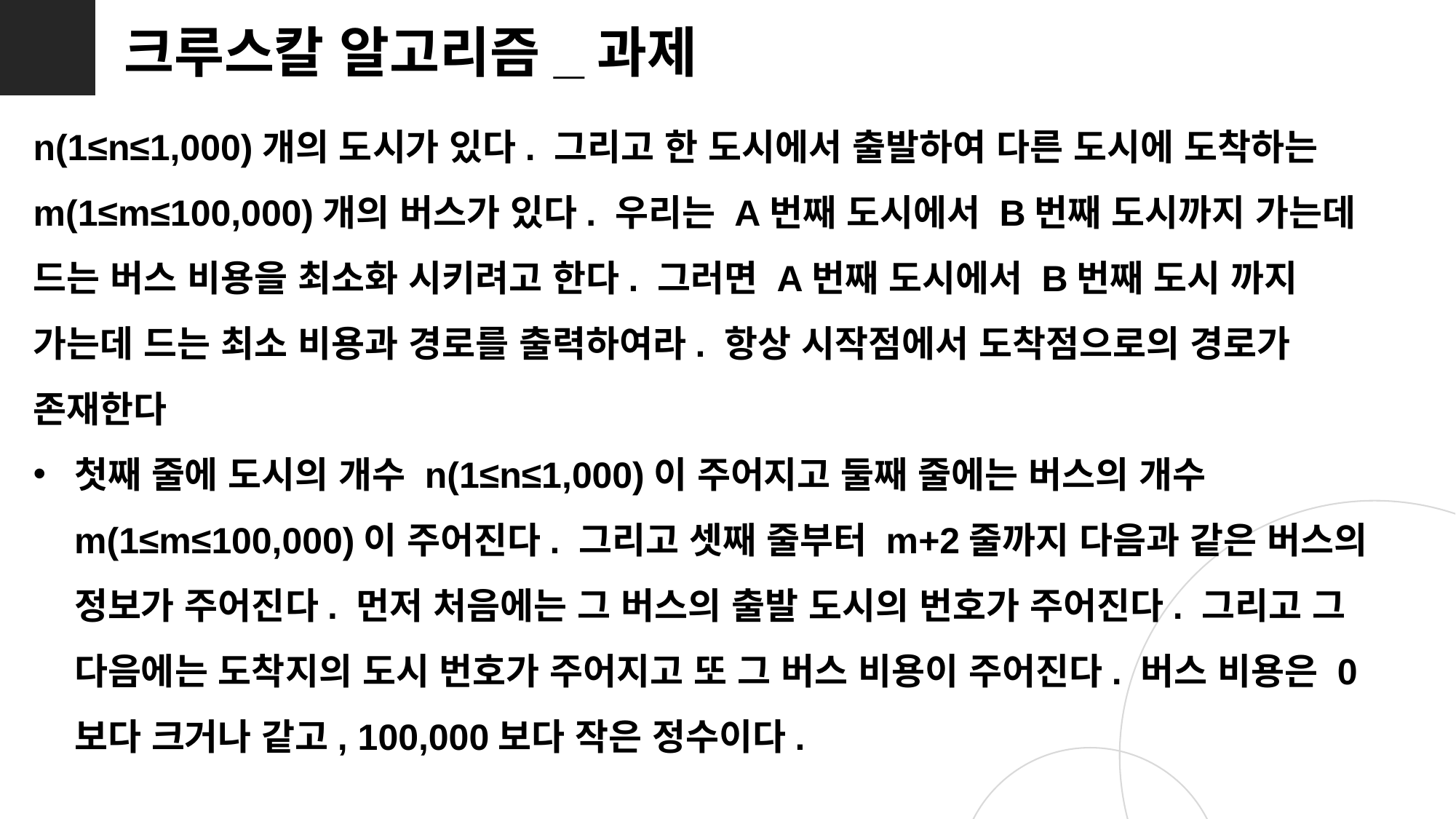

크루스칼 알고리즘_과제
n(1≤n≤1,000)개의 도시가 있다. 그리고 한 도시에서 출발하여 다른 도시에 도착하는 m(1≤m≤100,000)개의 버스가 있다. 우리는 A번째 도시에서 B번째 도시까지 가는데 드는 버스 비용을 최소화 시키려고 한다. 그러면 A번째 도시에서 B번째 도시 까지 가는데 드는 최소 비용과 경로를 출력하여라. 항상 시작점에서 도착점으로의 경로가 존재한다
첫째 줄에 도시의 개수 n(1≤n≤1,000)이 주어지고 둘째 줄에는 버스의 개수 m(1≤m≤100,000)이 주어진다. 그리고 셋째 줄부터 m+2줄까지 다음과 같은 버스의 정보가 주어진다. 먼저 처음에는 그 버스의 출발 도시의 번호가 주어진다. 그리고 그 다음에는 도착지의 도시 번호가 주어지고 또 그 버스 비용이 주어진다. 버스 비용은 0보다 크거나 같고, 100,000보다 작은 정수이다.